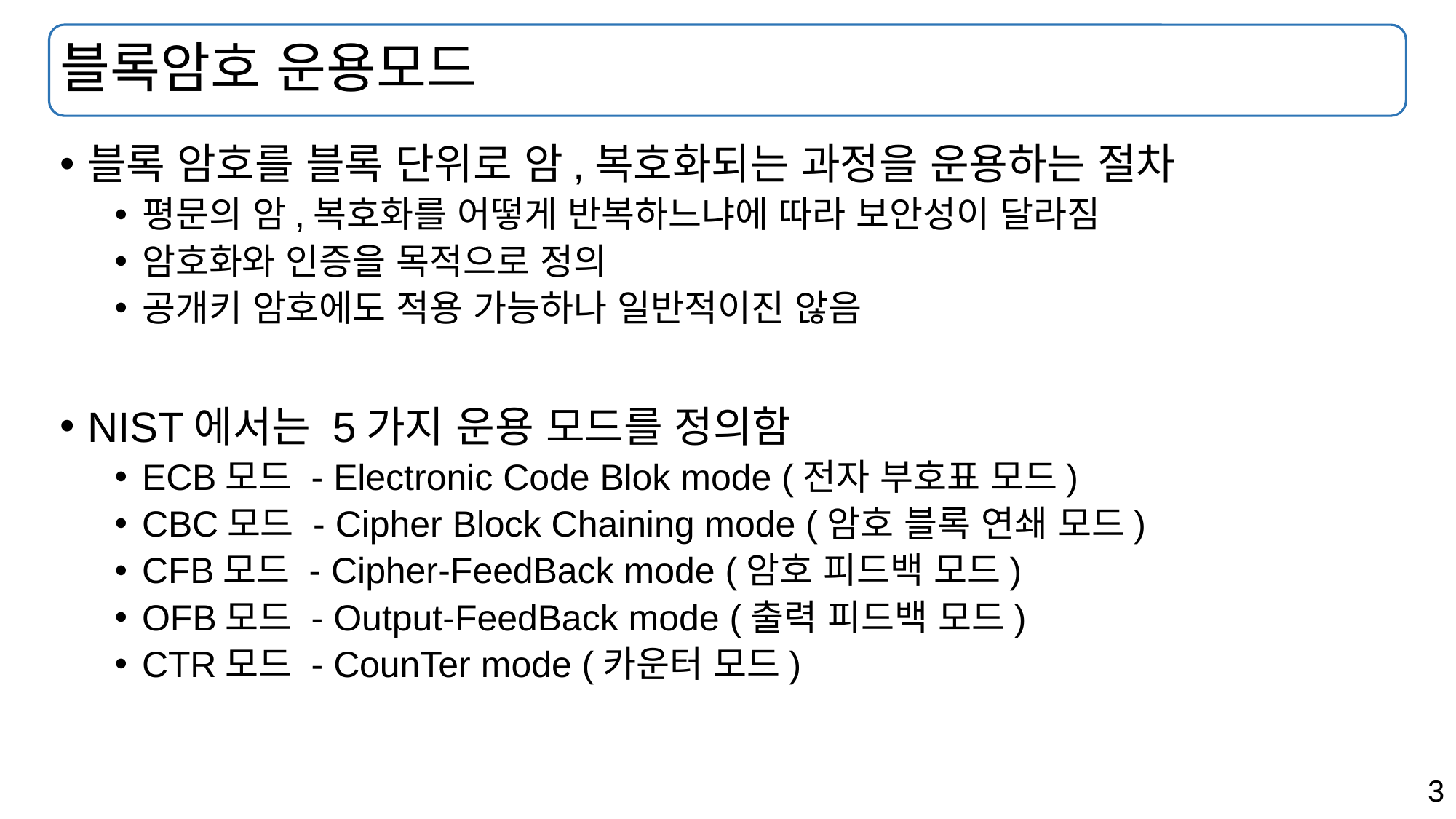

# 블록암호 운용모드
블록 암호를 블록 단위로 암,복호화되는 과정을 운용하는 절차
평문의 암,복호화를 어떻게 반복하느냐에 따라 보안성이 달라짐
암호화와 인증을 목적으로 정의
공개키 암호에도 적용 가능하나 일반적이진 않음

NIST에서는 5가지 운용 모드를 정의함
ECB모드 - Electronic Code Blok mode (전자 부호표 모드)
CBC모드 - Cipher Block Chaining mode (암호 블록 연쇄 모드)
CFB모드 - Cipher-FeedBack mode (암호 피드백 모드)
OFB모드 - Output-FeedBack mode (출력 피드백 모드)
CTR모드 - CounTer mode (카운터 모드)